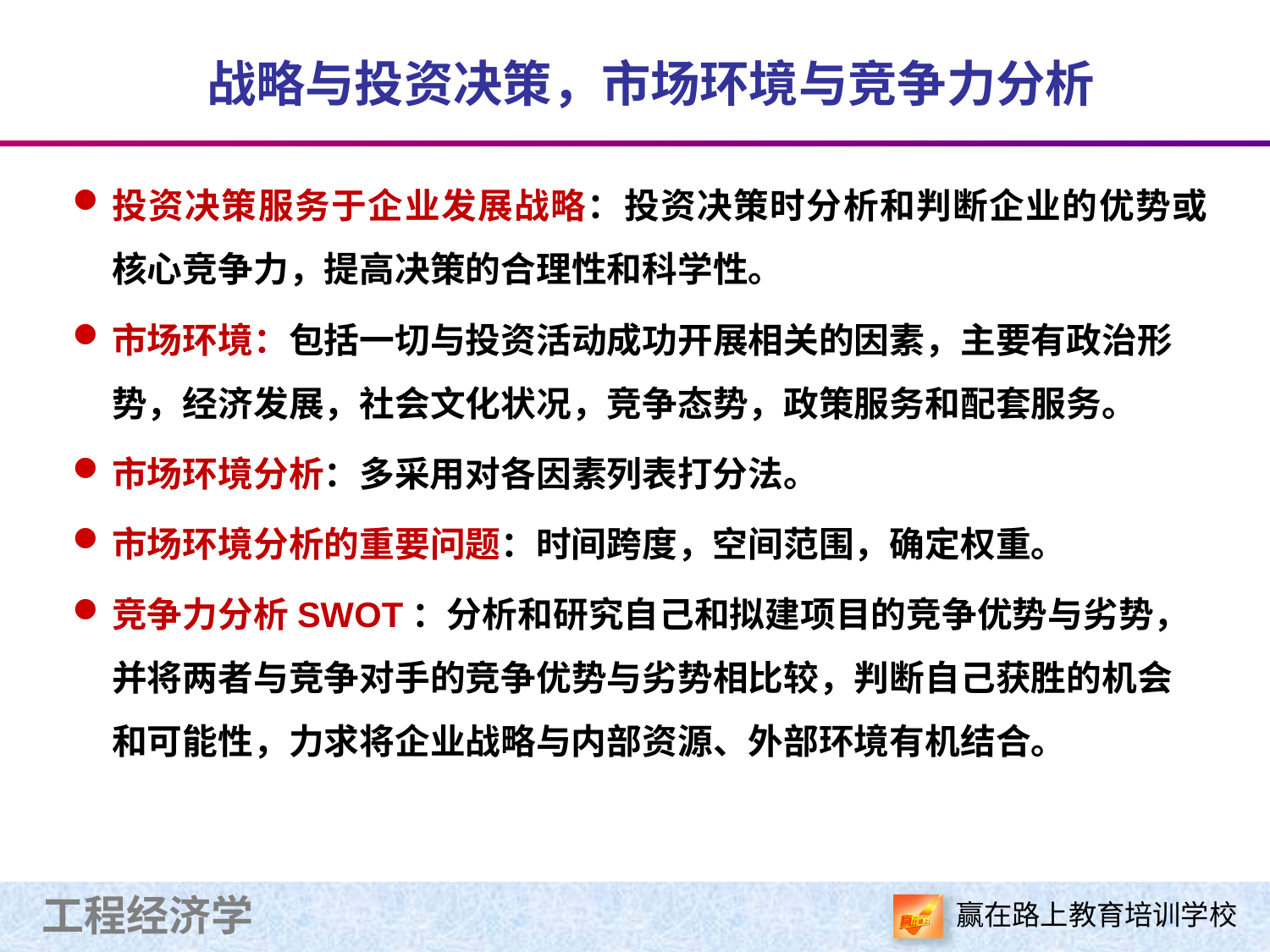

# 战略与投资决策，市场环境与竞争力分析
投资决策服务于企业发展战略：投资决策时分析和判断企业的优势或核心竞争力，提高决策的合理性和科学性。
市场环境：包括一切与投资活动成功开展相关的因素，主要有政治形势，经济发展，社会文化状况，竞争态势，政策服务和配套服务。
市场环境分析：多采用对各因素列表打分法。
市场环境分析的重要问题：时间跨度，空间范围，确定权重。
竞争力分析SWOT：分析和研究自己和拟建项目的竞争优势与劣势，并将两者与竞争对手的竞争优势与劣势相比较，判断自己获胜的机会和可能性，力求将企业战略与内部资源、外部环境有机结合。